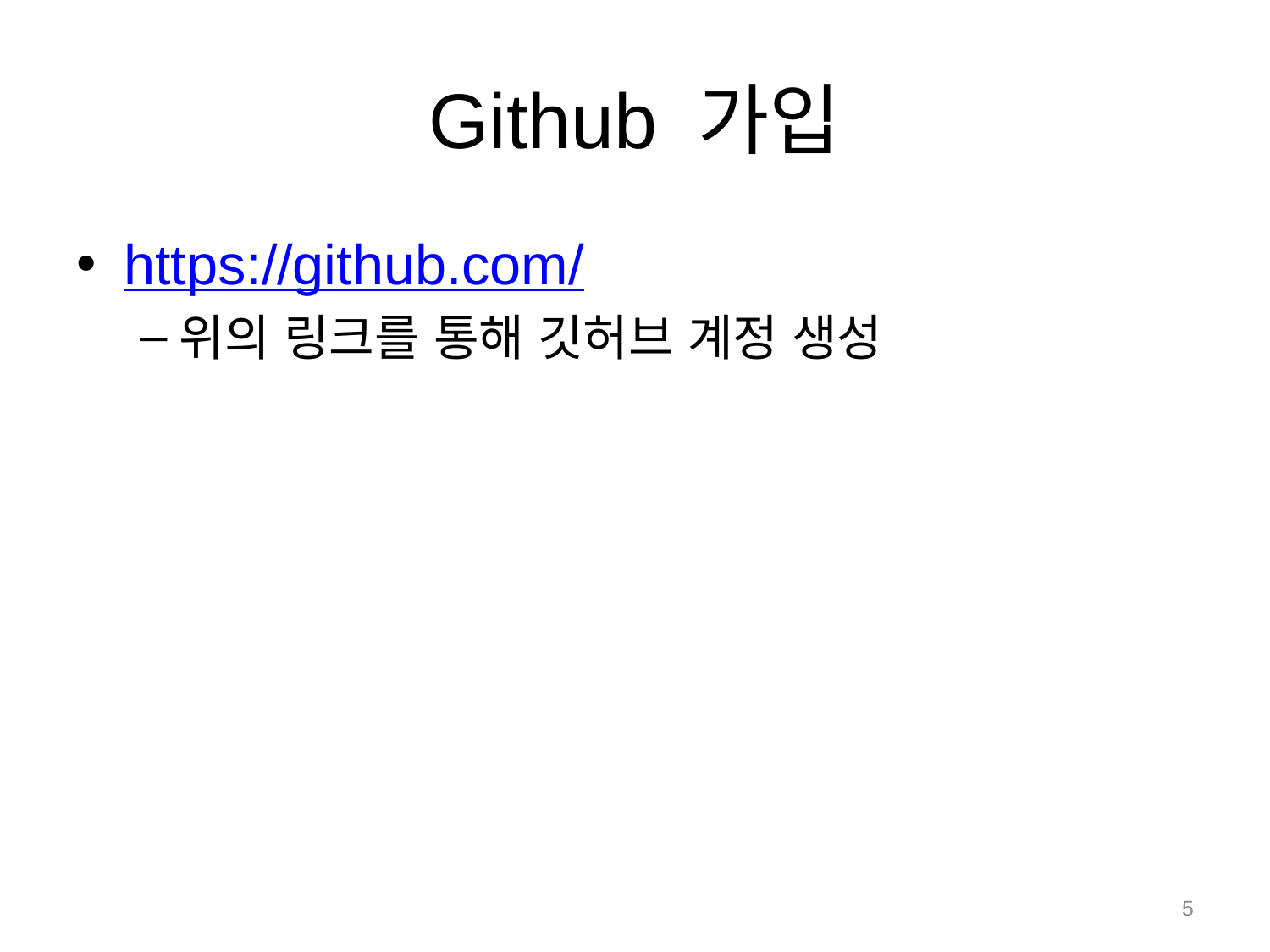

# Github 가입
https://github.com/
위의 링크를 통해 깃허브 계정 생성
5